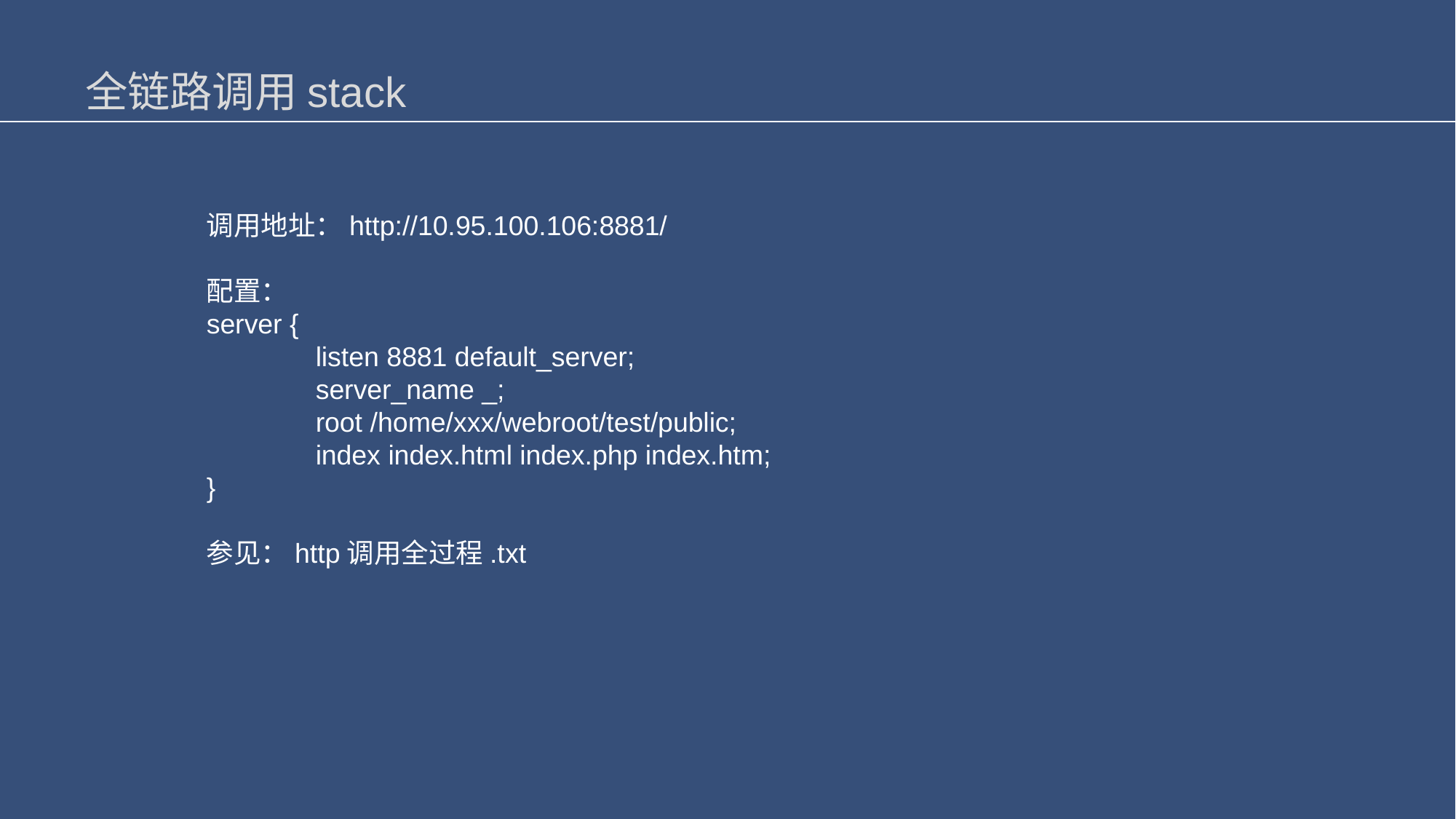

全链路调用stack
调用地址：http://10.95.100.106:8881/

配置：
server {
	listen 8881 default_server;
	server_name _;
	root /home/xxx/webroot/test/public;
	index index.html index.php index.htm;
}
参见：http调用全过程.txt